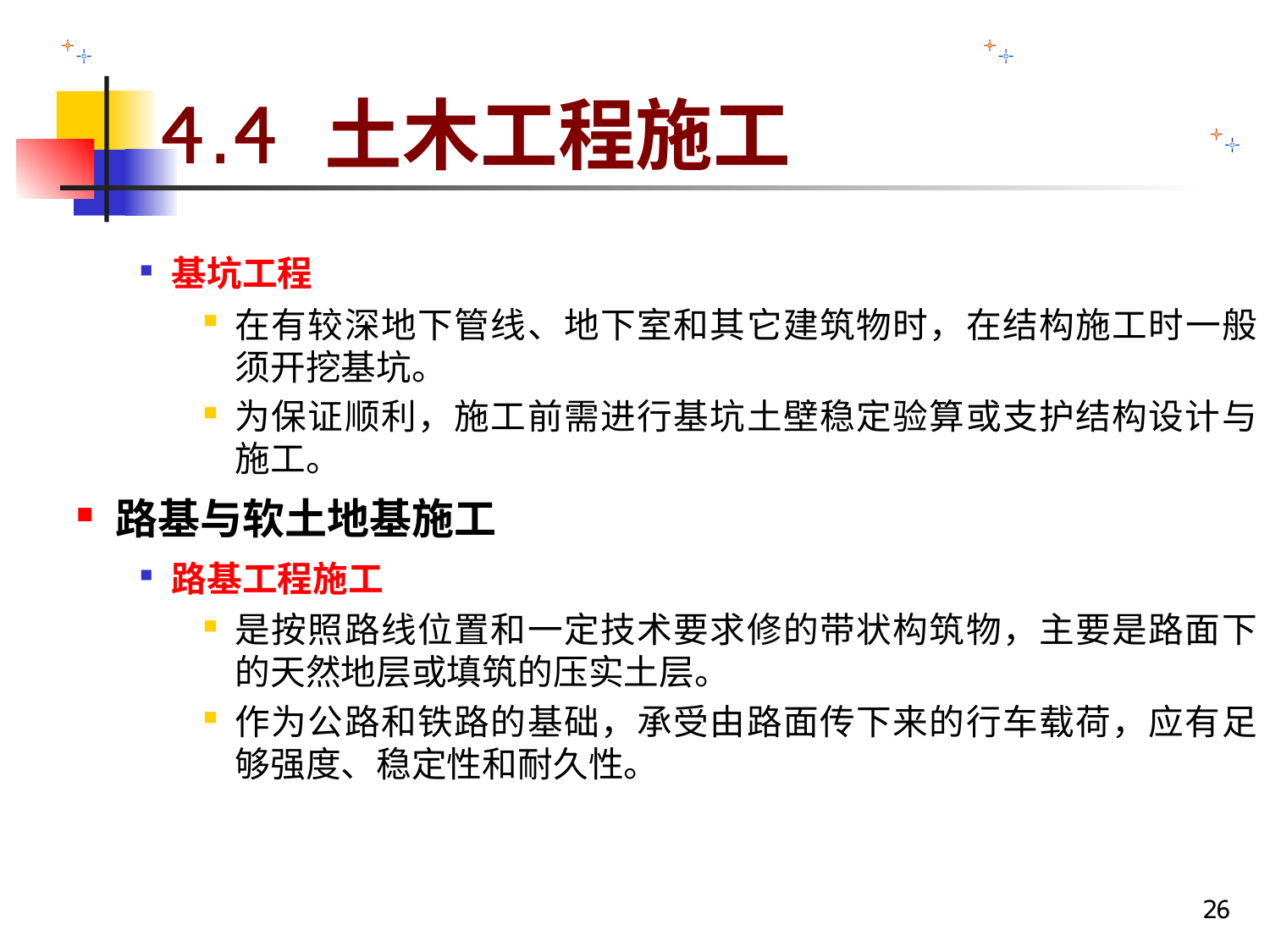

# 4.4 土木工程施工
基坑工程
在有较深地下管线、地下室和其它建筑物时，在结构施工时一般须开挖基坑。
为保证顺利，施工前需进行基坑土壁稳定验算或支护结构设计与施工。
路基与软土地基施工
路基工程施工
是按照路线位置和一定技术要求修的带状构筑物，主要是路面下的天然地层或填筑的压实土层。
作为公路和铁路的基础，承受由路面传下来的行车载荷，应有足够强度、稳定性和耐久性。
26